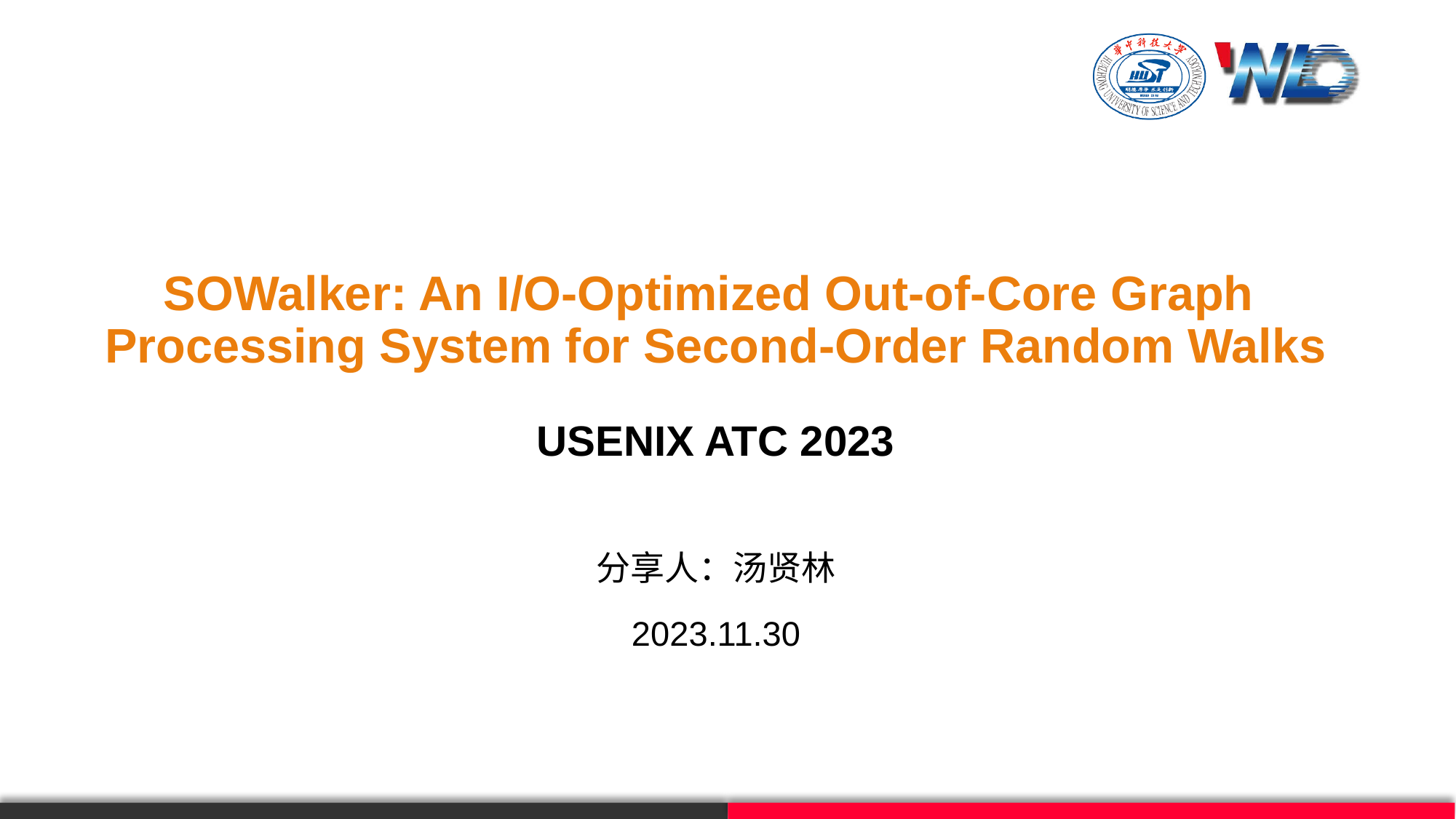

# SOWalker: An I/O-Optimized Out-of-Core Graph Processing System for Second-Order Random Walks USENIX ATC 2023
分享人：汤贤林
2023.11.30